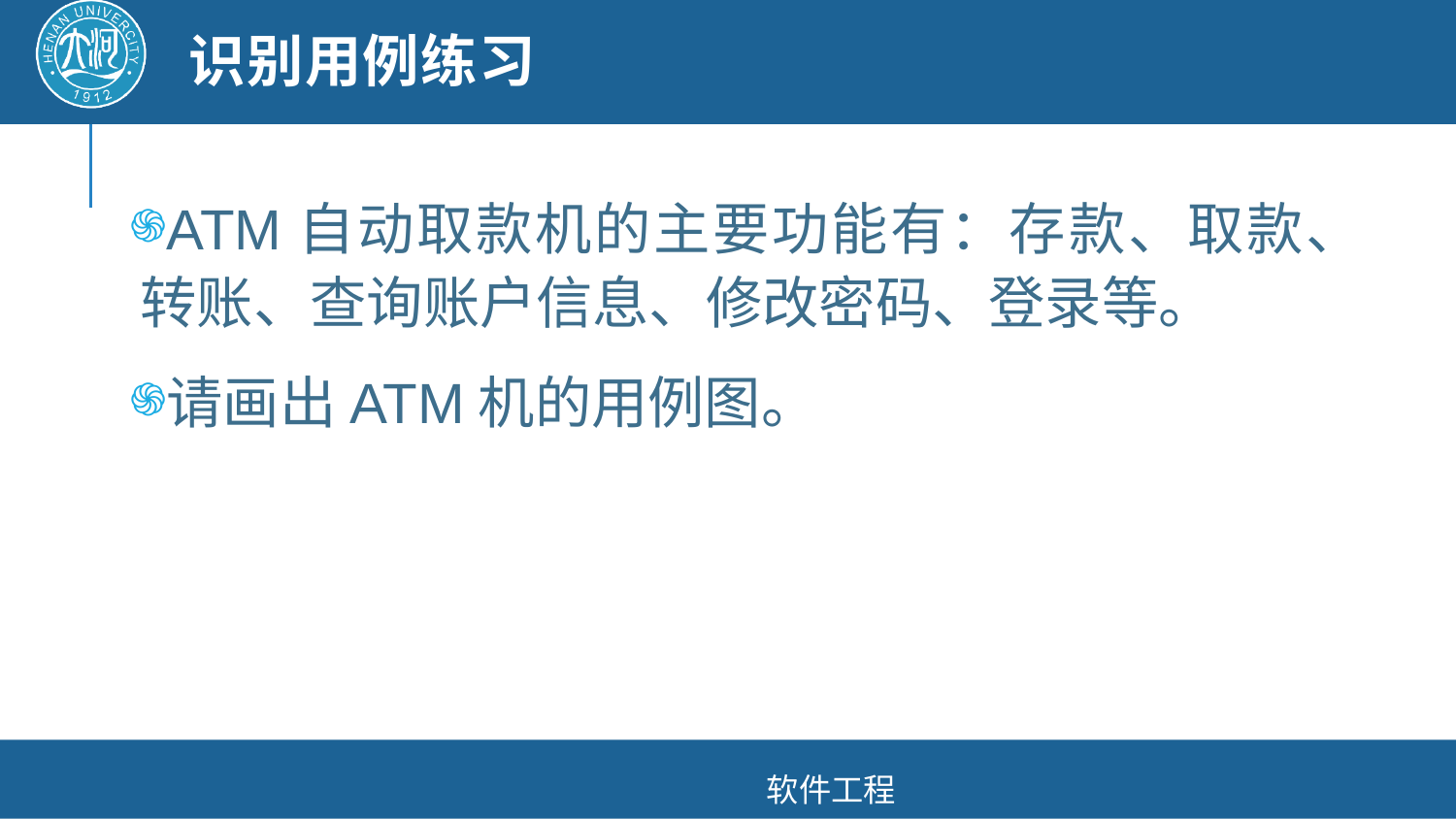

# 识别用例练习
ATM自动取款机的主要功能有：存款、取款、转账、查询账户信息、修改密码、登录等。
请画出ATM机的用例图。

软件工程
79